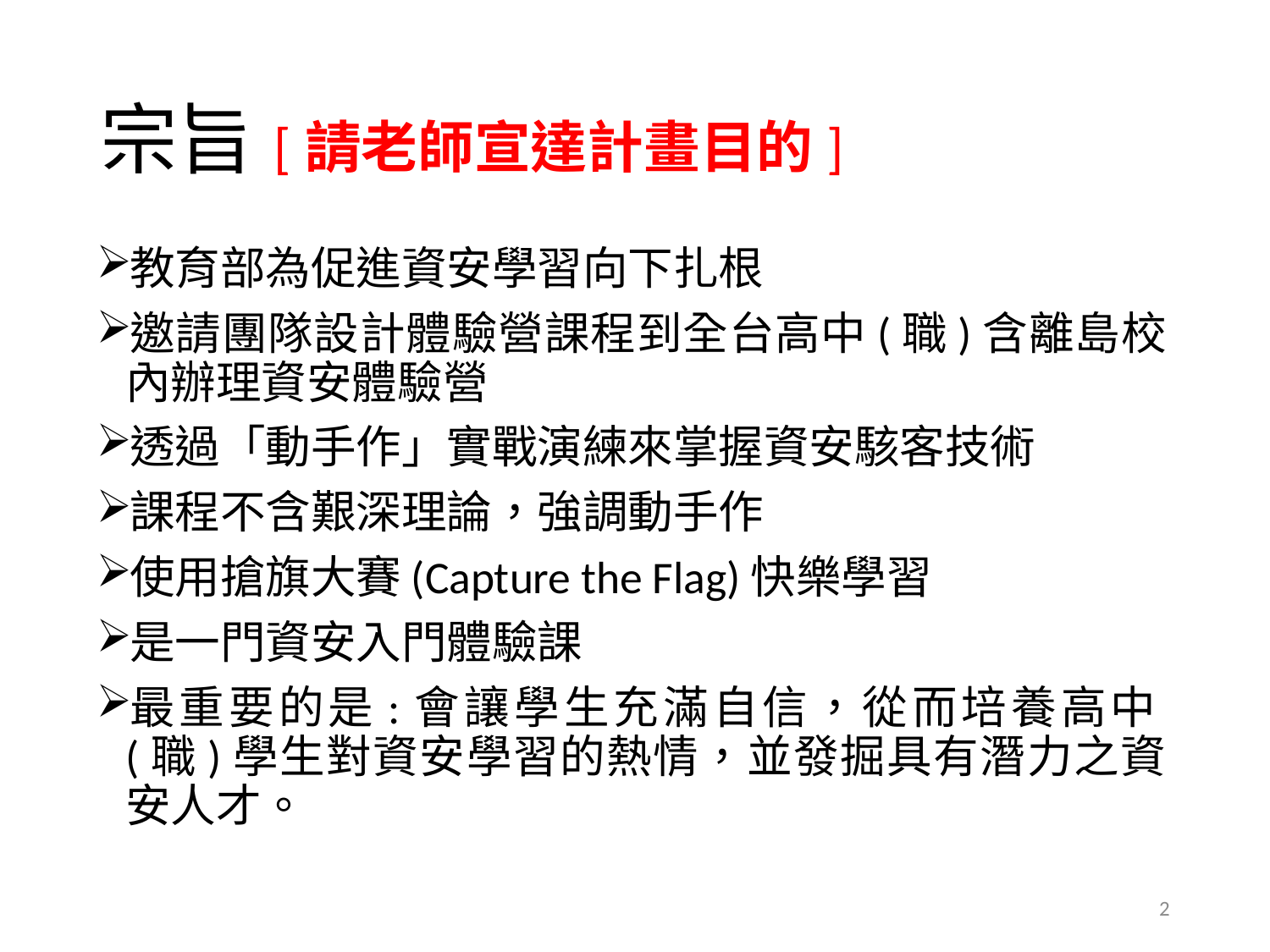

# 宗旨[請老師宣達計畫目的]
教育部為促進資安學習向下扎根
邀請團隊設計體驗營課程到全台高中(職)含離島校內辦理資安體驗營
透過「動手作」實戰演練來掌握資安駭客技術
課程不含艱深理論，強調動手作
使用搶旗大賽(Capture the Flag)快樂學習
是一門資安入門體驗課
最重要的是:會讓學生充滿自信，從而培養高中(職)學生對資安學習的熱情，並發掘具有潛力之資安人才。
2